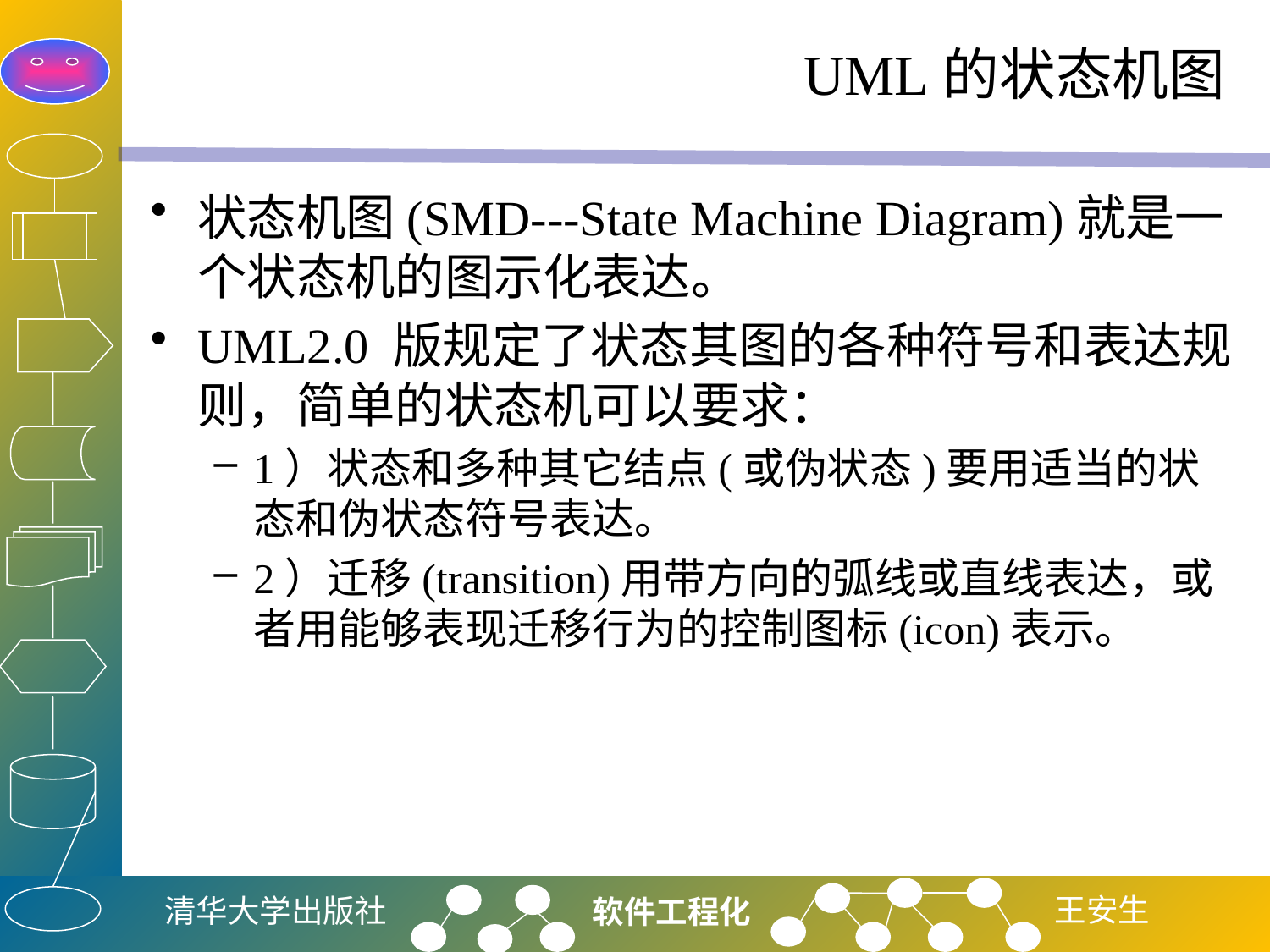

# UML的状态机图
状态机图(SMD---State Machine Diagram)就是一个状态机的图示化表达。
UML2.0 版规定了状态其图的各种符号和表达规则，简单的状态机可以要求：
1）状态和多种其它结点(或伪状态)要用适当的状态和伪状态符号表达。
2）迁移(transition)用带方向的弧线或直线表达，或者用能够表现迁移行为的控制图标(icon)表示。